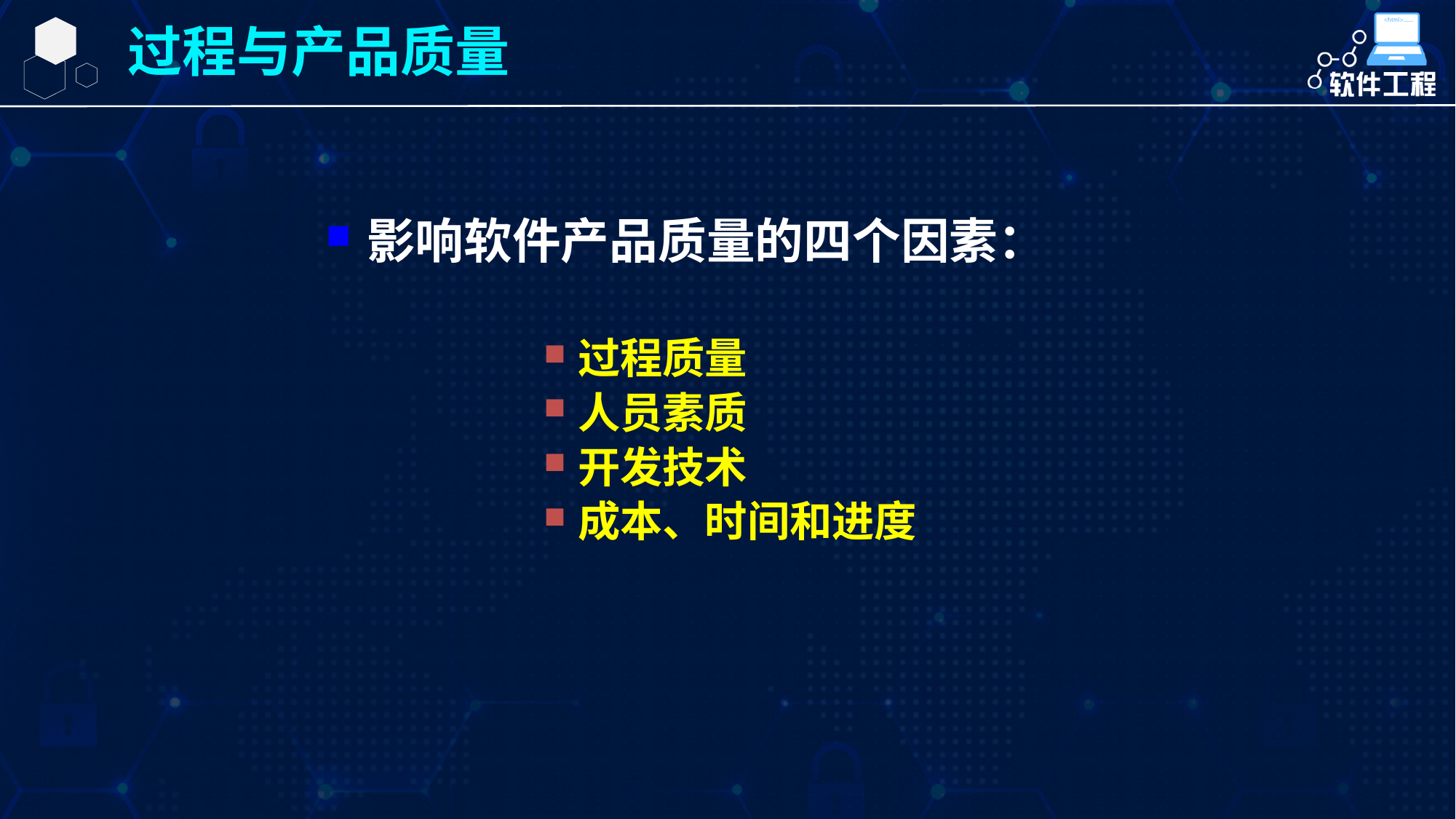

过程与产品质量
影响软件产品质量的四个因素：
过程质量
人员素质
开发技术
成本、时间和进度